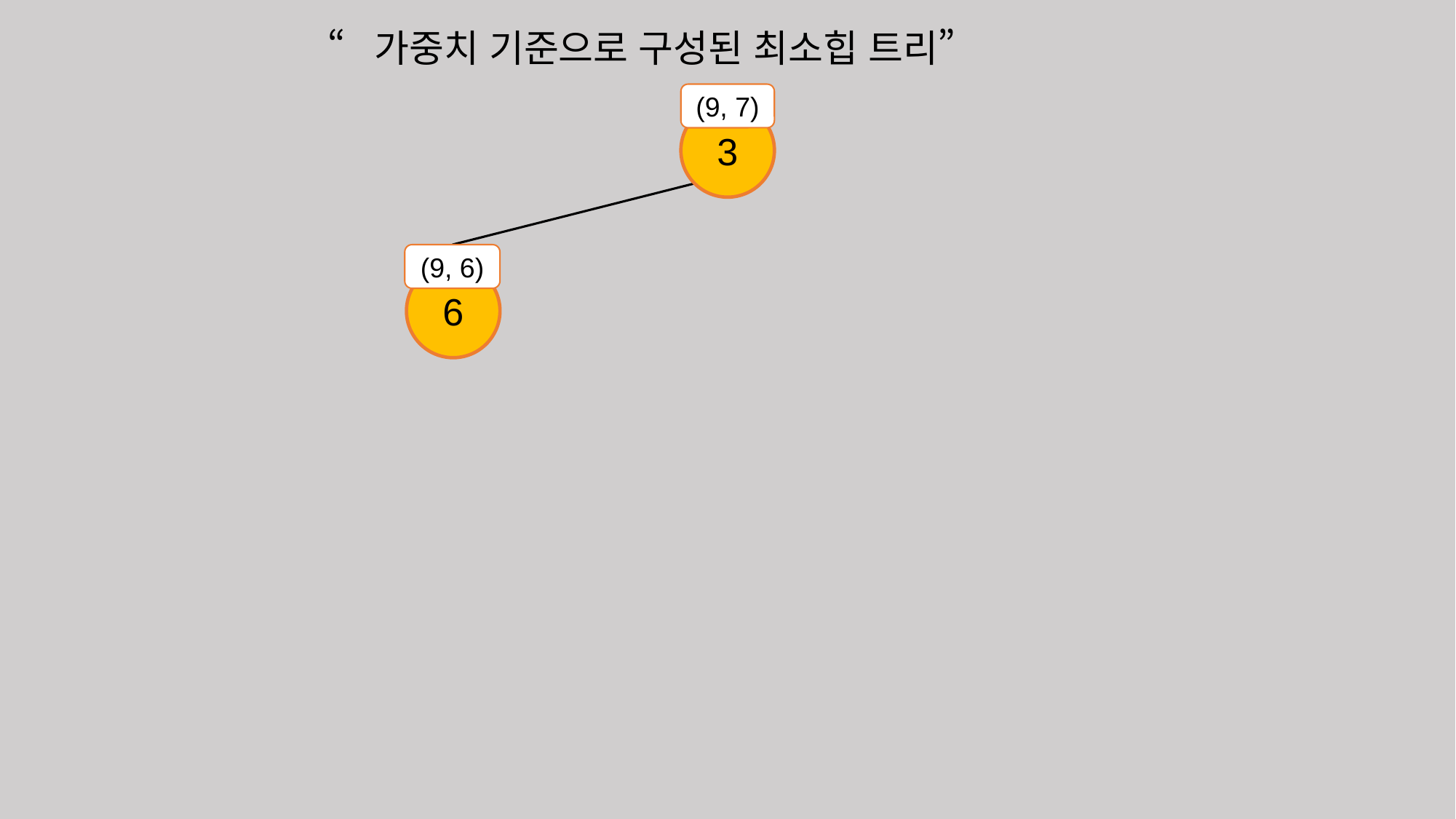

“가중치 기준으로 구성된 최소힙 트리”
(9, 7)
3
(9, 6)
6